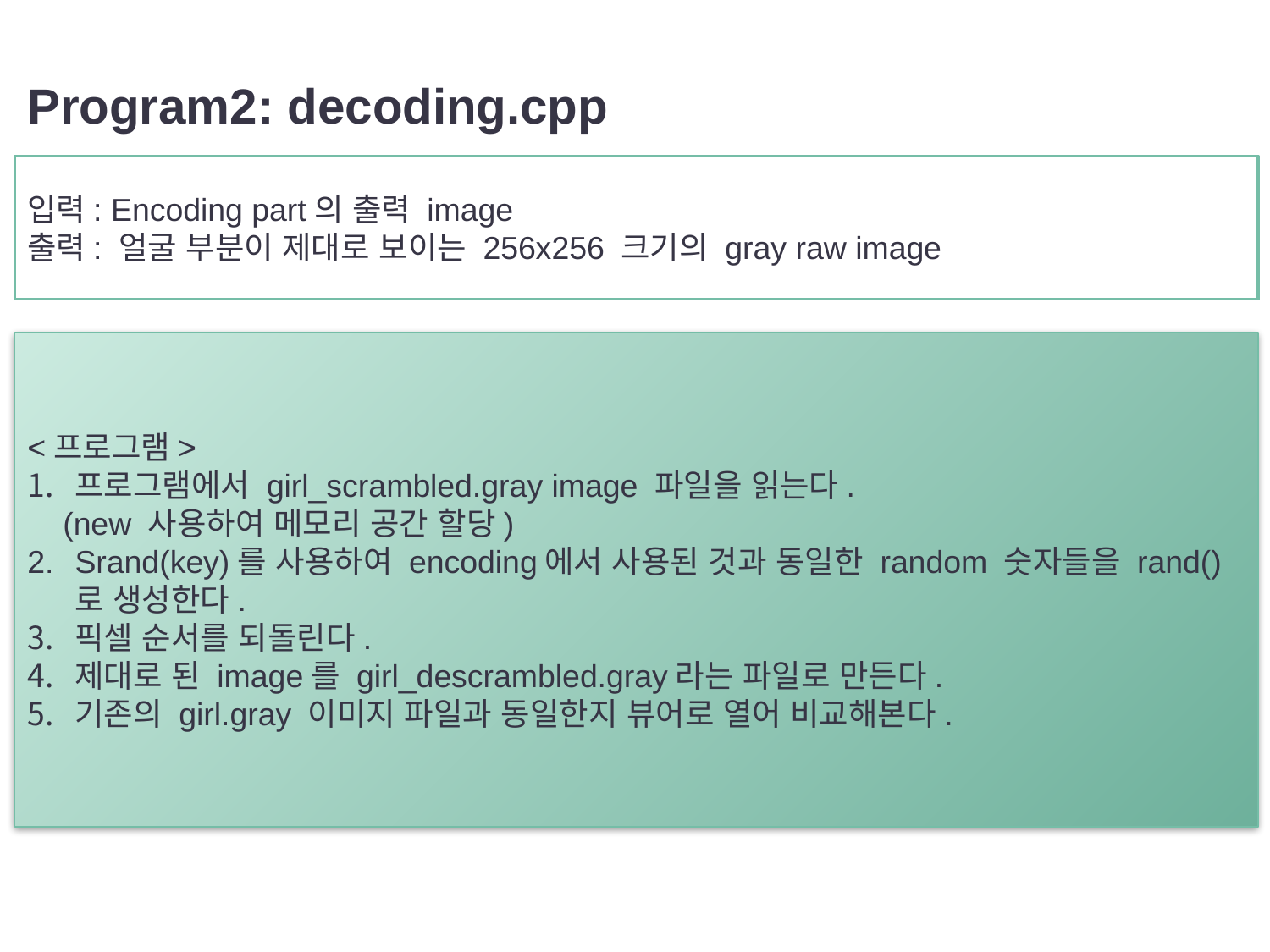

# Program2: decoding.cpp

입력: Encoding part의 출력 image
출력: 얼굴 부분이 제대로 보이는 256x256 크기의 gray raw image

<프로그램>
프로그램에서 girl_scrambled.gray image 파일을 읽는다.
    (new 사용하여 메모리 공간 할당)
Srand(key)를 사용하여 encoding에서 사용된 것과 동일한 random 숫자들을 rand()로 생성한다.
픽셀 순서를 되돌린다.
제대로 된 image를 girl_descrambled.gray라는 파일로 만든다.
기존의 girl.gray 이미지 파일과 동일한지 뷰어로 열어 비교해본다.